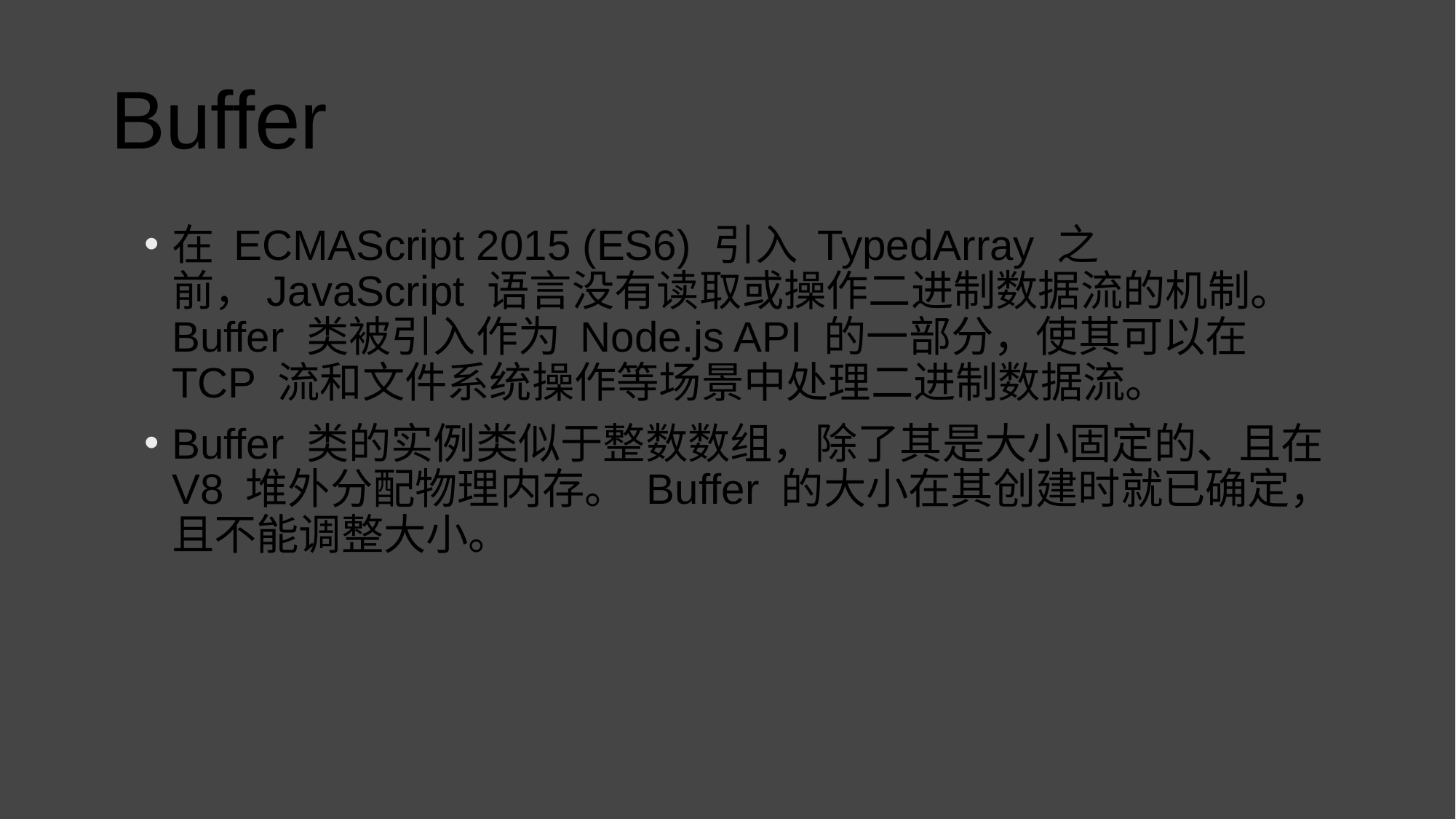

# Buffer
在 ECMAScript 2015 (ES6) 引入 TypedArray 之前，JavaScript 语言没有读取或操作二进制数据流的机制。 Buffer 类被引入作为 Node.js API 的一部分，使其可以在 TCP 流和文件系统操作等场景中处理二进制数据流。
Buffer 类的实例类似于整数数组，除了其是大小固定的、且在 V8 堆外分配物理内存。 Buffer 的大小在其创建时就已确定，且不能调整大小。